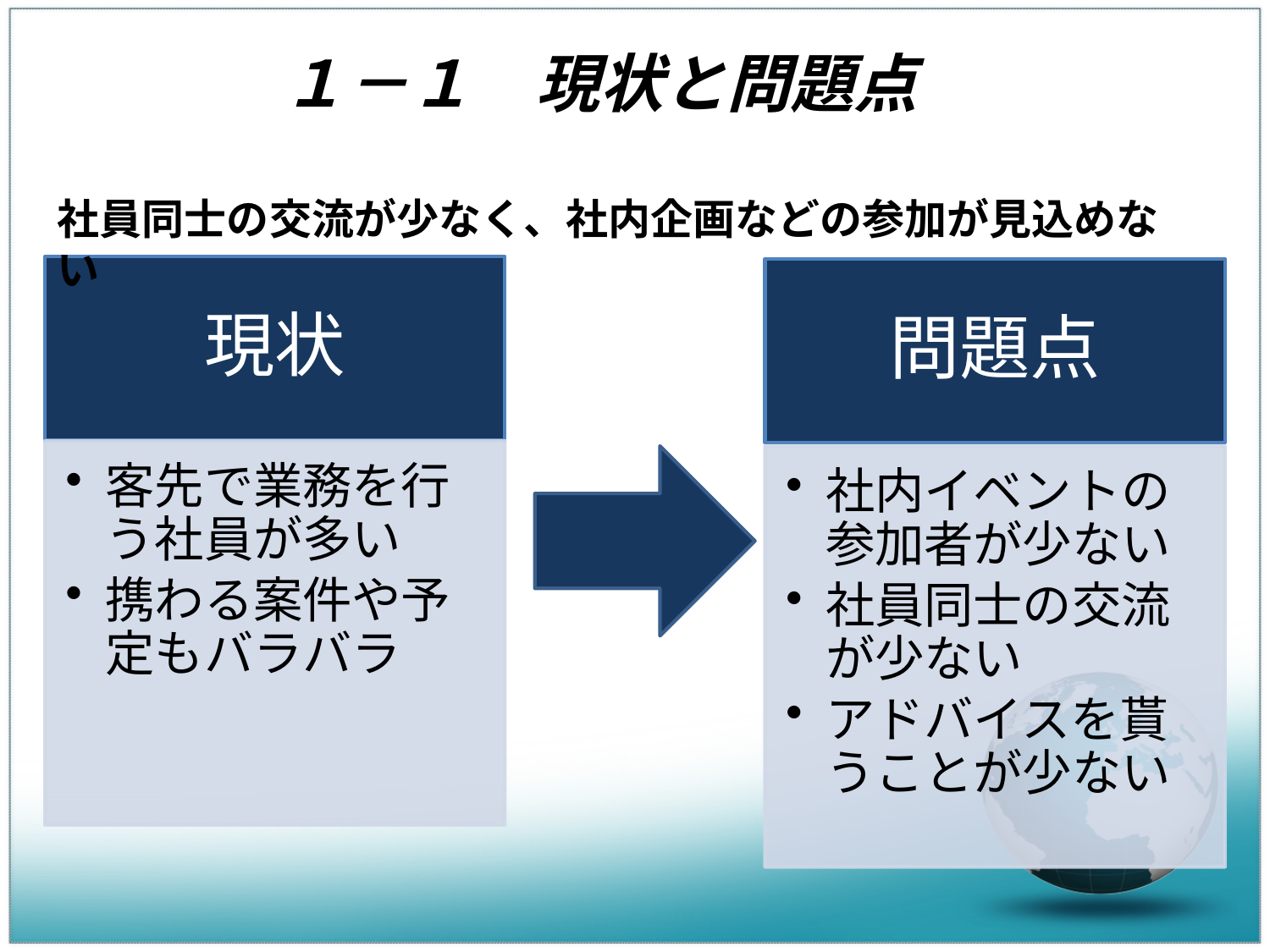

１－１　現状と問題点
社員同士の交流が少なく、社内企画などの参加が見込めない
問題点
社内イベントの参加者が少ない
社員同士の交流が少ない
アドバイスを貰うことが少ない
現状
客先で業務を行う社員が多い
携わる案件や予定もバラバラ